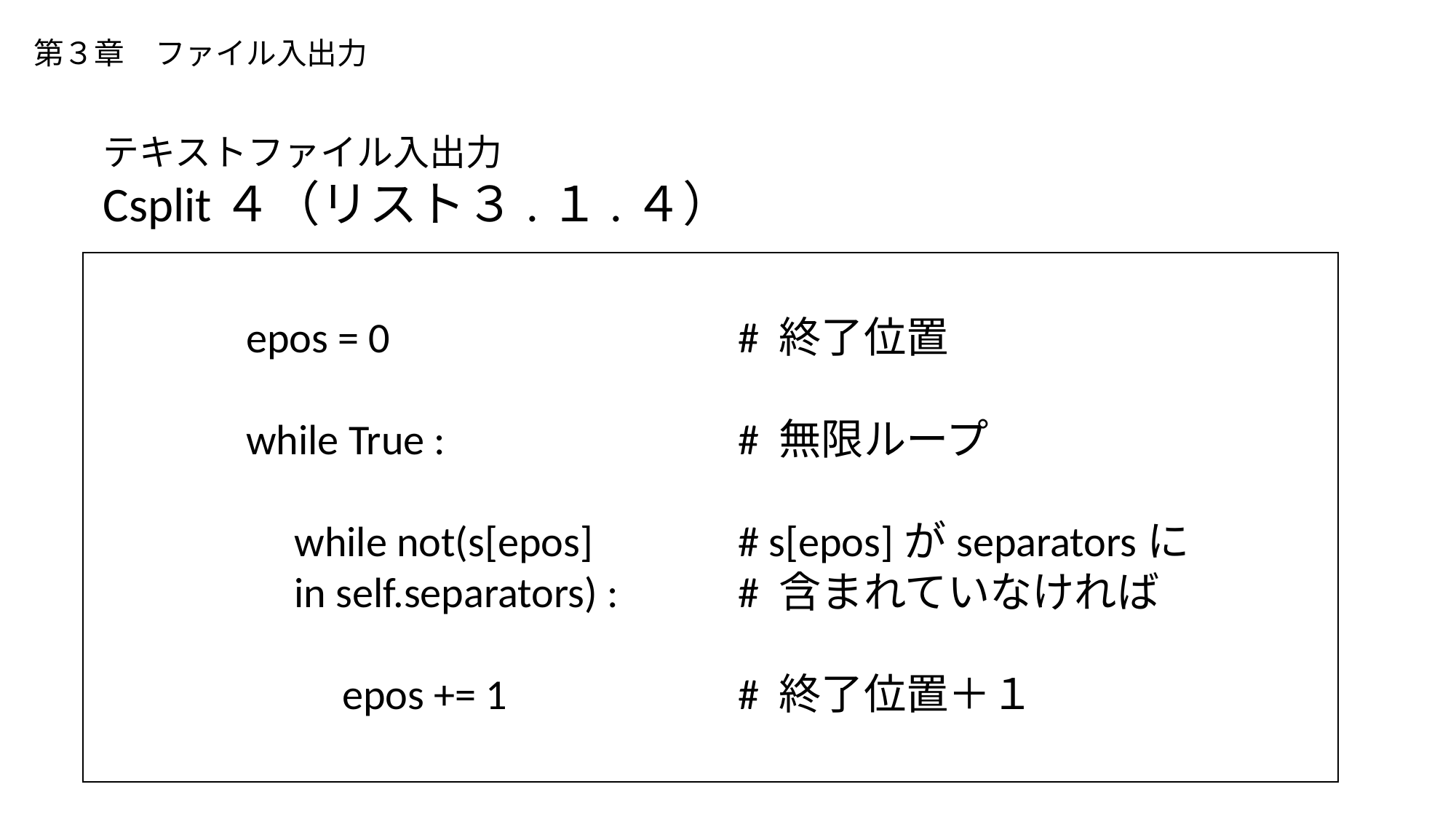

# 第３章　ファイル入出力
テキストファイル入出力
Csplit４（リスト３.１.４）

          epos = 0

          while True :

               while not(s[epos]
               in self.separators) :

                    epos += 1
# 終了位置

# 無限ループ

# s[epos]がseparatorsに
# 含まれていなければ

# 終了位置＋１